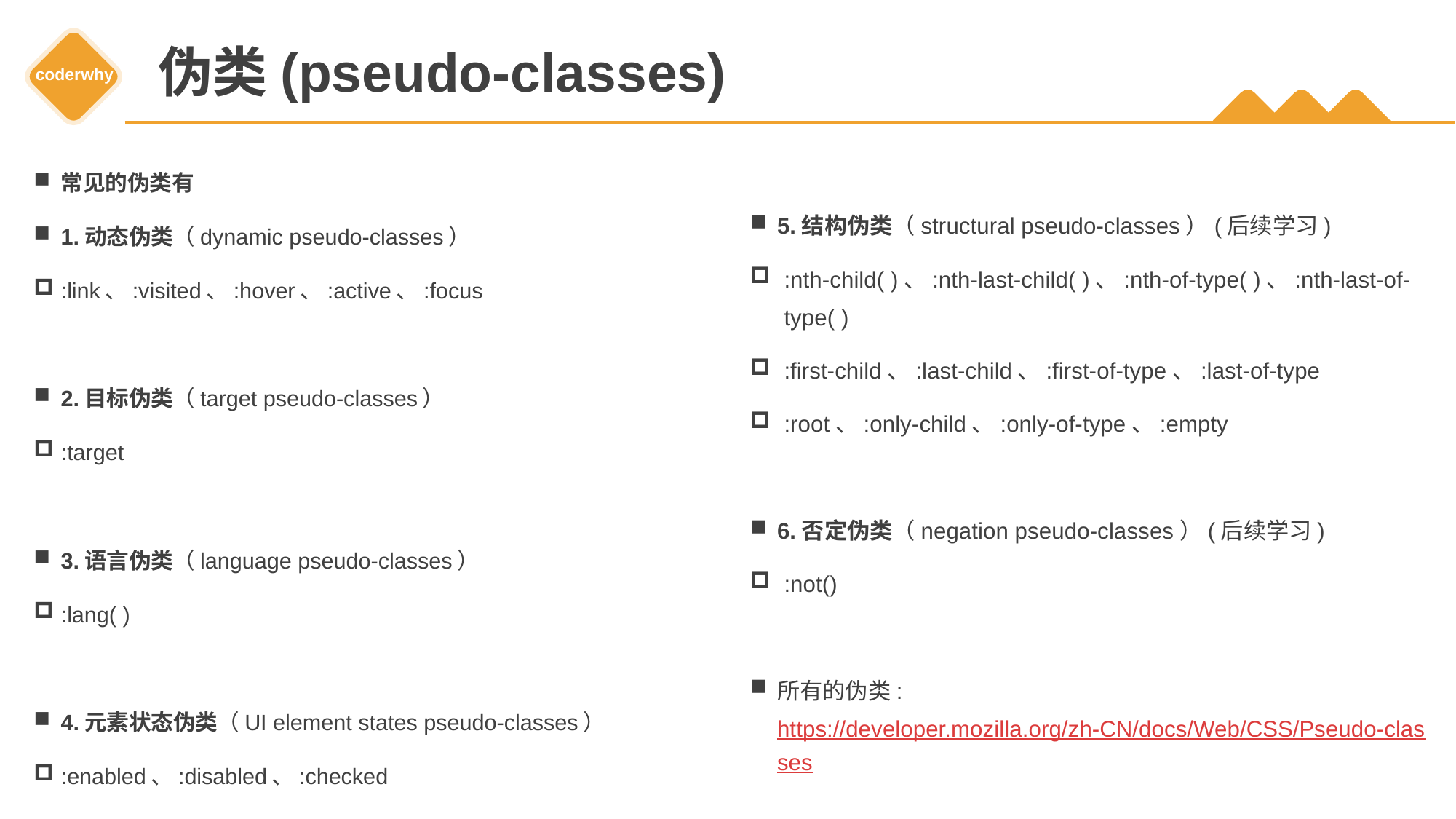

# 伪类(pseudo-classes)
常见的伪类有
1.动态伪类（dynamic pseudo-classes）
:link、:visited、:hover、:active、:focus

2.目标伪类（target pseudo-classes）
:target

3.语言伪类（language pseudo-classes）
:lang( )

4.元素状态伪类（UI element states pseudo-classes）
:enabled、:disabled、:checked

5.结构伪类（structural pseudo-classes）(后续学习)
:nth-child( )、:nth-last-child( )、:nth-of-type( )、:nth-last-of-type( )
:first-child、:last-child、:first-of-type、:last-of-type
:root、:only-child、:only-of-type、:empty

6.否定伪类（negation pseudo-classes）(后续学习)
:not()

所有的伪类: https://developer.mozilla.org/zh-CN/docs/Web/CSS/Pseudo-classes